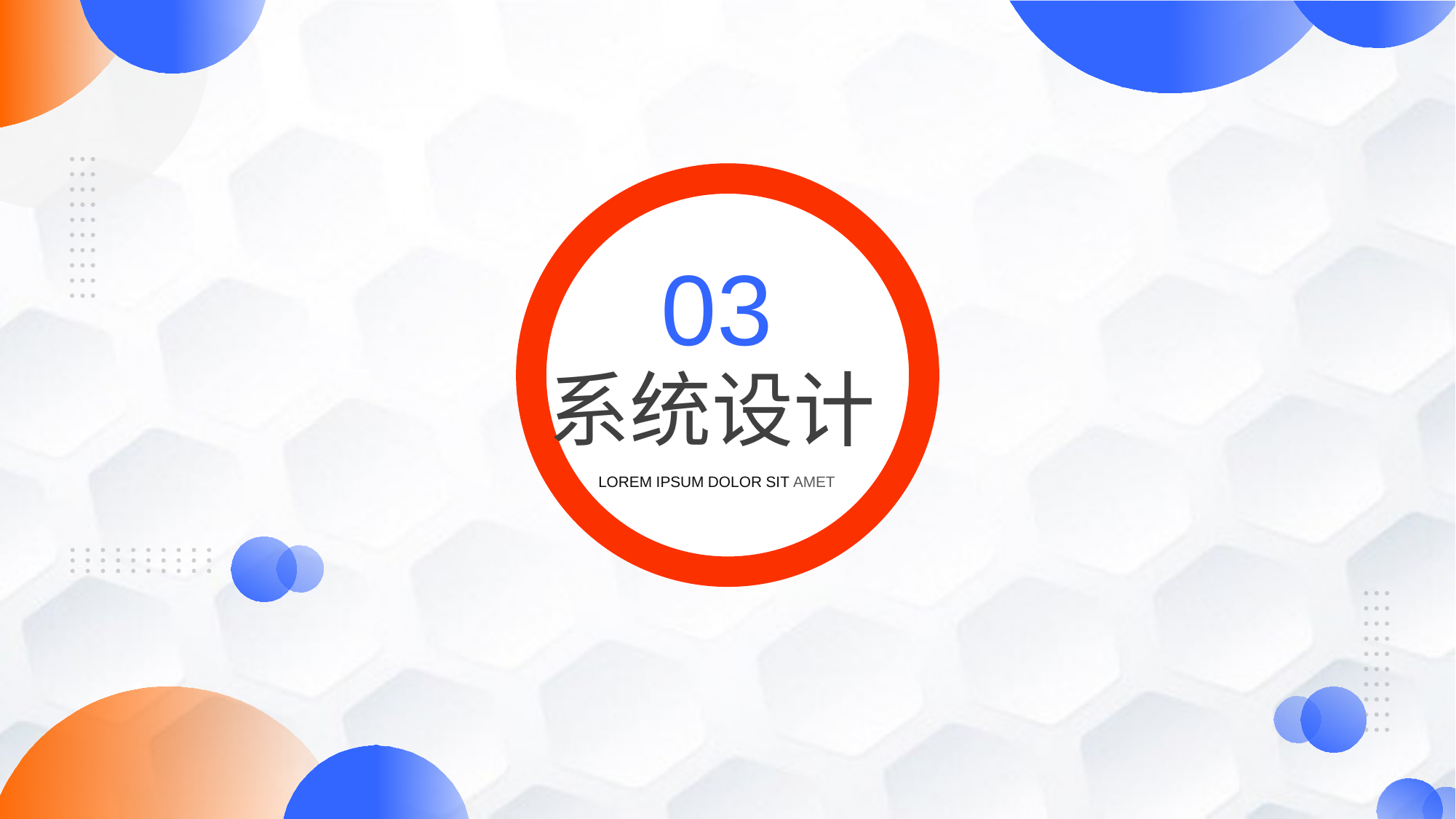

03
系统设计
LOREM IPSUM DOLOR SIT AMET